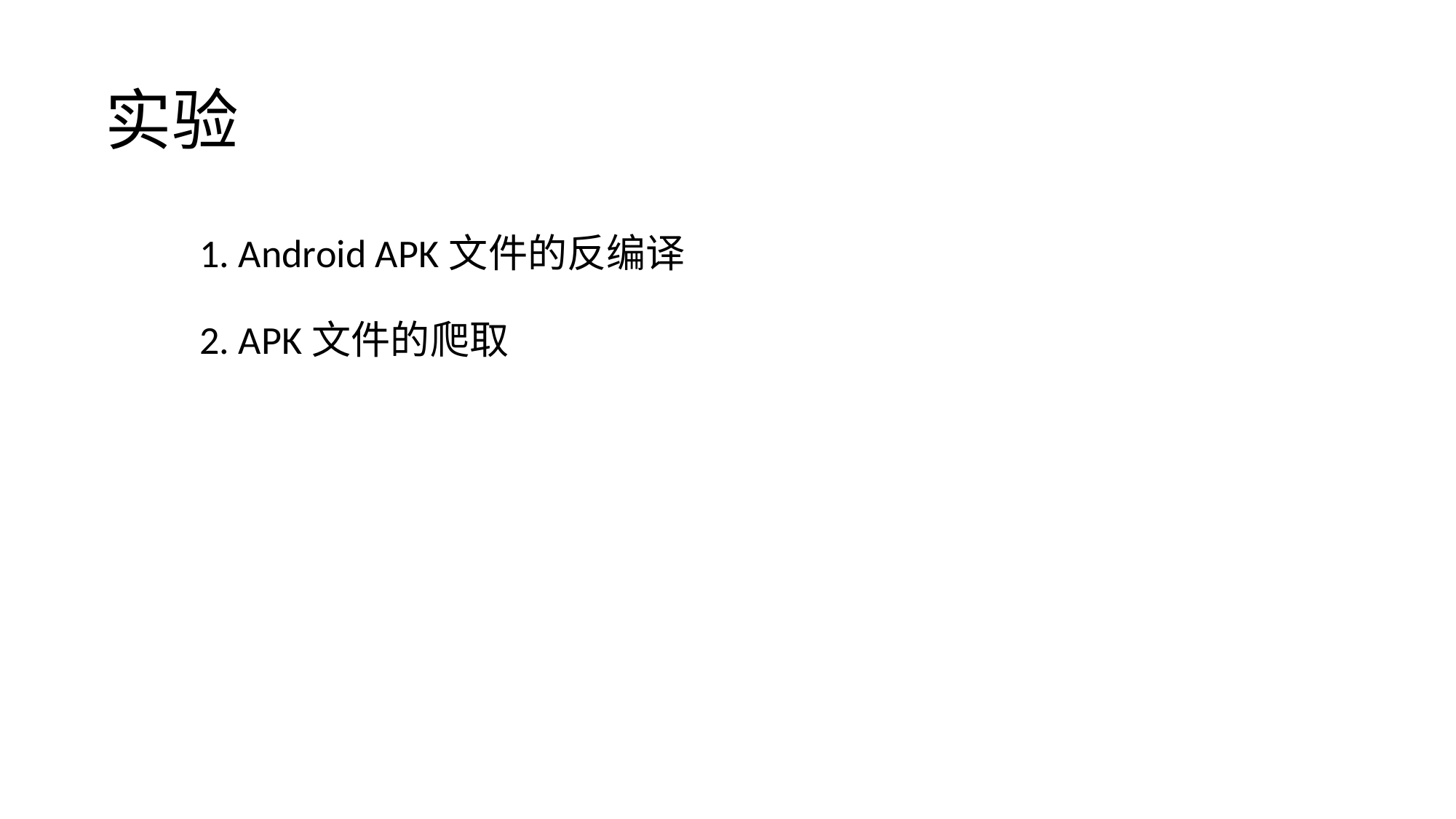

# 实验
1. Android APK文件的反编译
2. APK文件的爬取